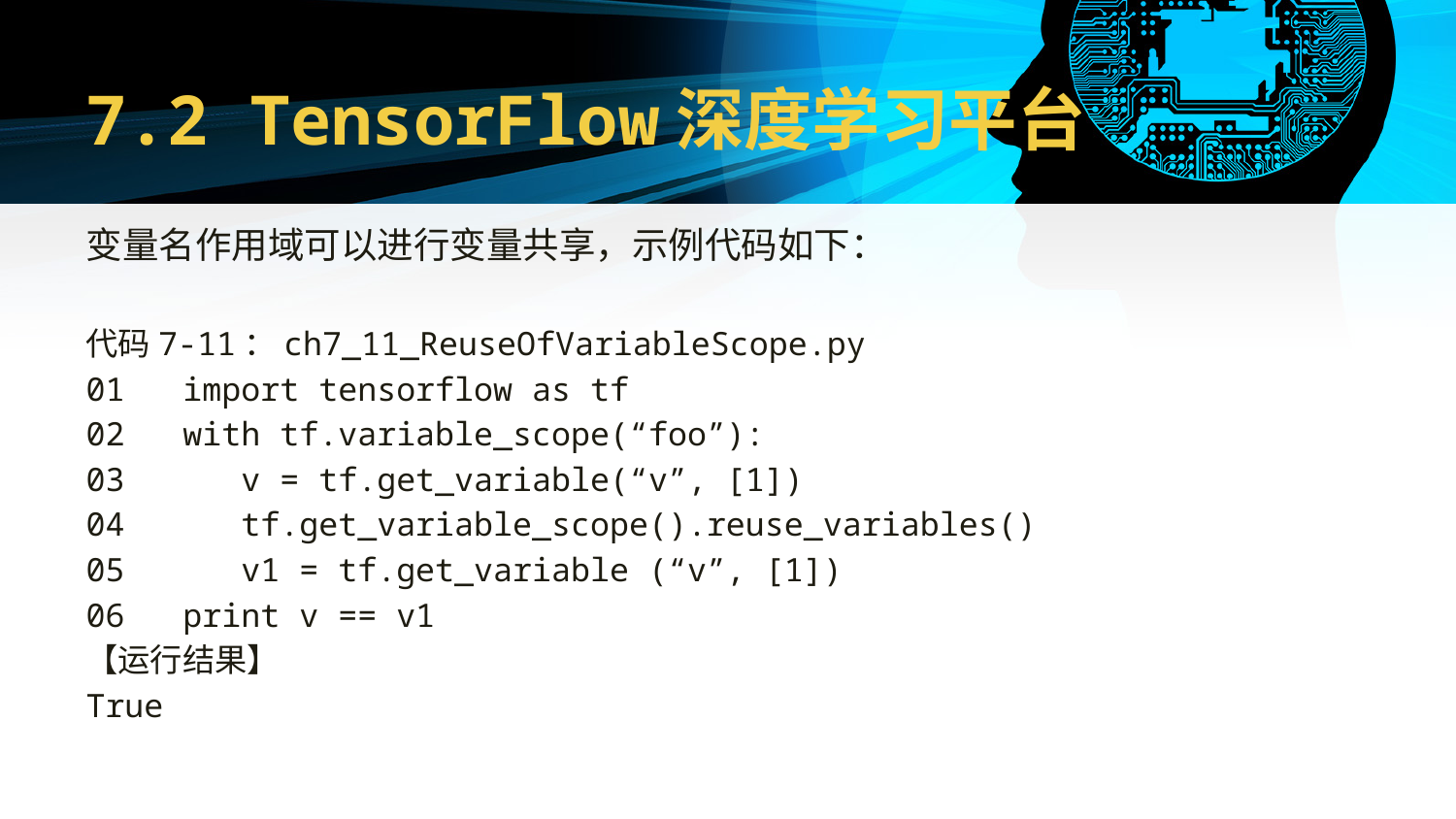

# 7.2 TensorFlow深度学习平台
变量名作用域可以进行变量共享，示例代码如下：

代码7-11：ch7_11_ReuseOfVariableScope.py
01   import tensorflow as tf
02   with tf.variable_scope(“foo”):
03      v = tf.get_variable(“v”, [1])
04      tf.get_variable_scope().reuse_variables()
05      v1 = tf.get_variable (“v”, [1])
06   print v == v1
【运行结果】
True